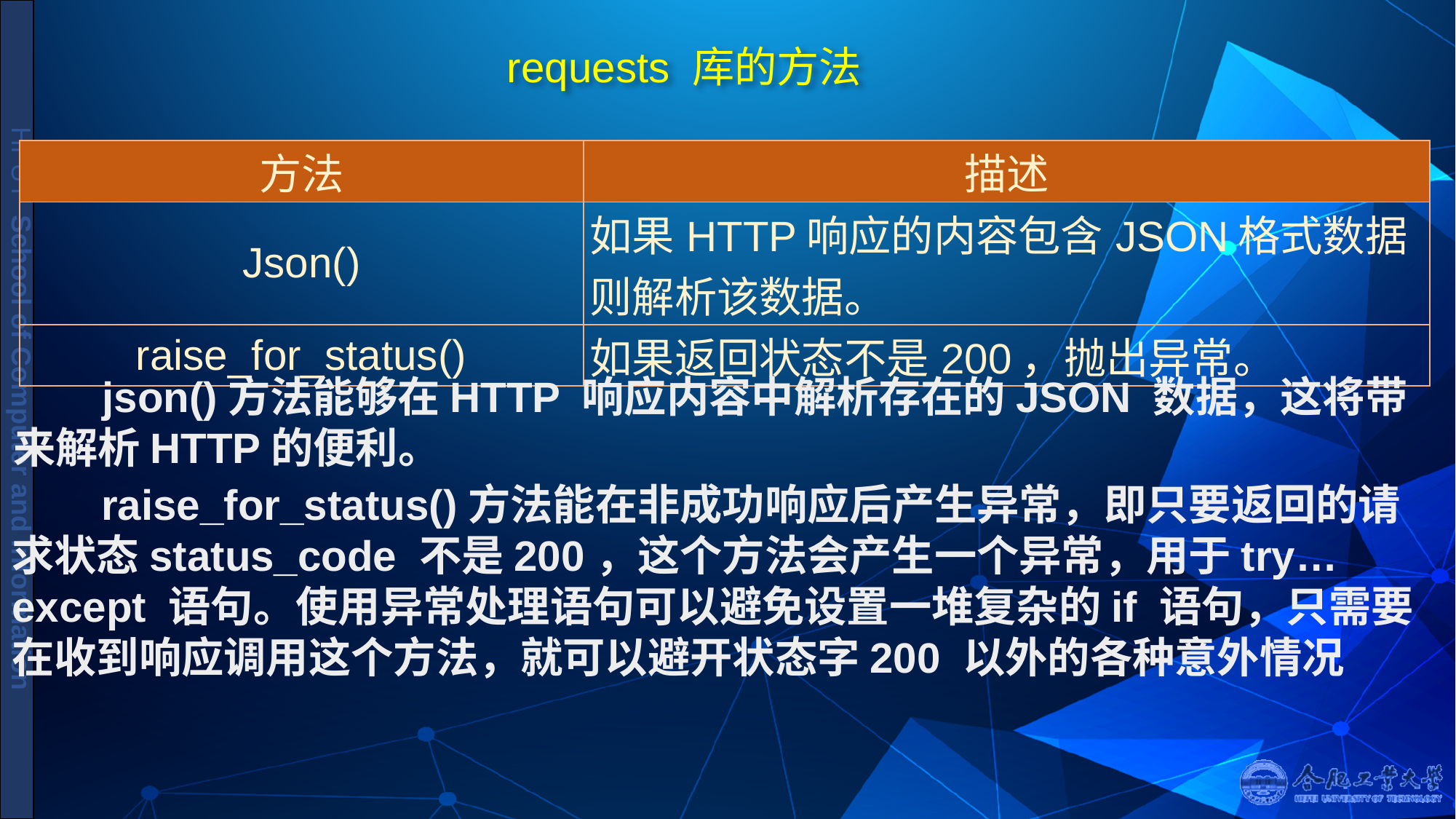

# requests 库的方法
| 方法 | 描述 |
| --- | --- |
| Json() | 如果HTTP响应的内容包含JSON格式数据则解析该数据。 |
| raise\_for\_status() | 如果返回状态不是200，抛出异常。 |
   json()方法能够在HTTP 响应内容中解析存在的JSON 数据，这将带来解析HTTP的便利。
   raise_for_status()方法能在非成功响应后产生异常，即只要返回的请求状态status_code 不是200，这个方法会产生一个异常，用于try…except 语句。使用异常处理语句可以避免设置一堆复杂的if 语句，只需要在收到响应调用这个方法，就可以避开状态字200 以外的各种意外情况